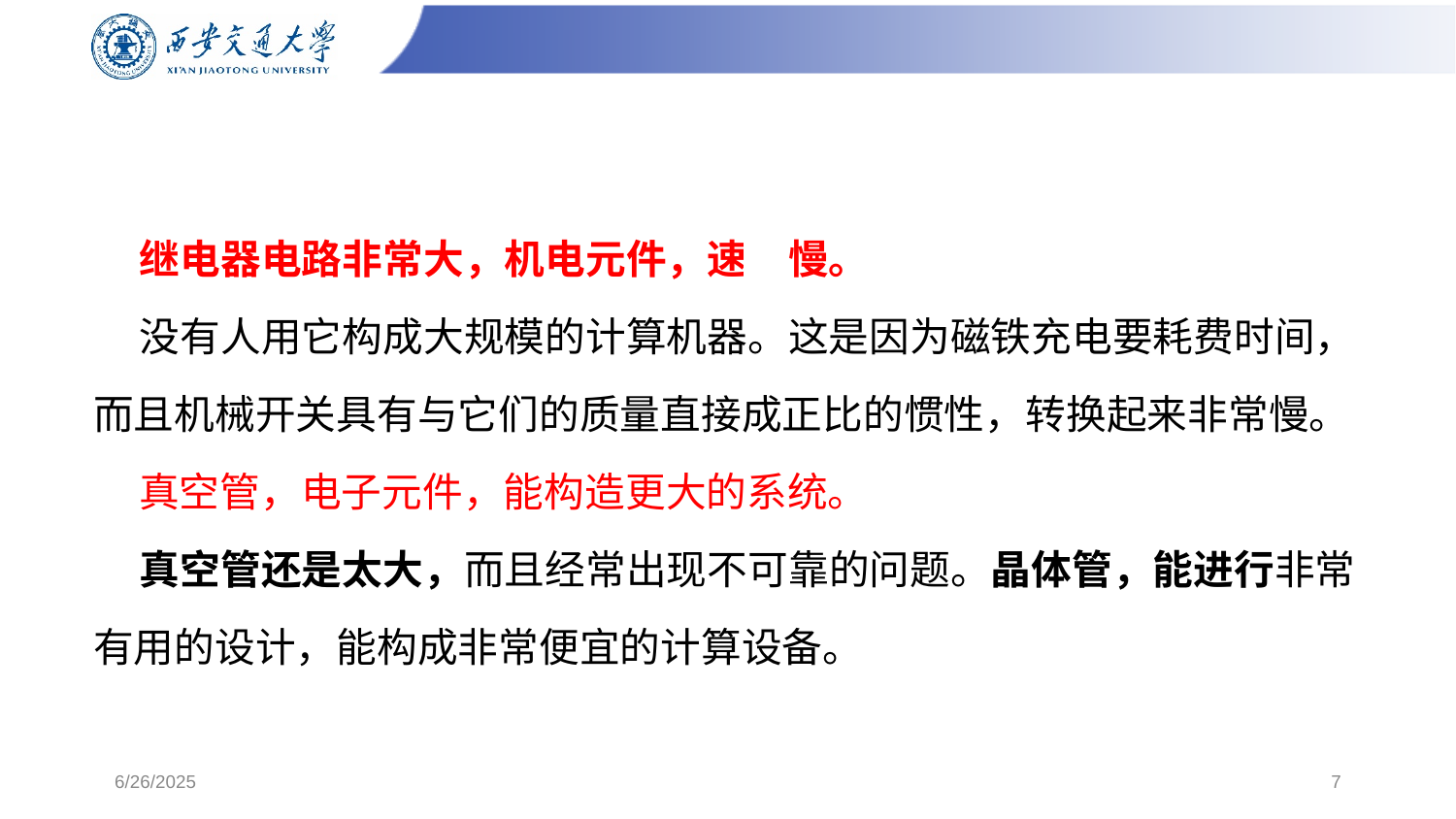

继电器电路非常大，机电元件，速度慢。
    没有人用它构成大规模的计算机器。这是因为磁铁充电要耗费时间，而且机械开关具有与它们的质量直接成正比的惯性，转换起来非常慢。
    真空管，电子元件，能构造更大的系统。
    真空管还是太大，而且经常出现不可靠的问题。晶体管，能进行非常有用的设计，能构成非常便宜的计算设备。
6/26/2025
7